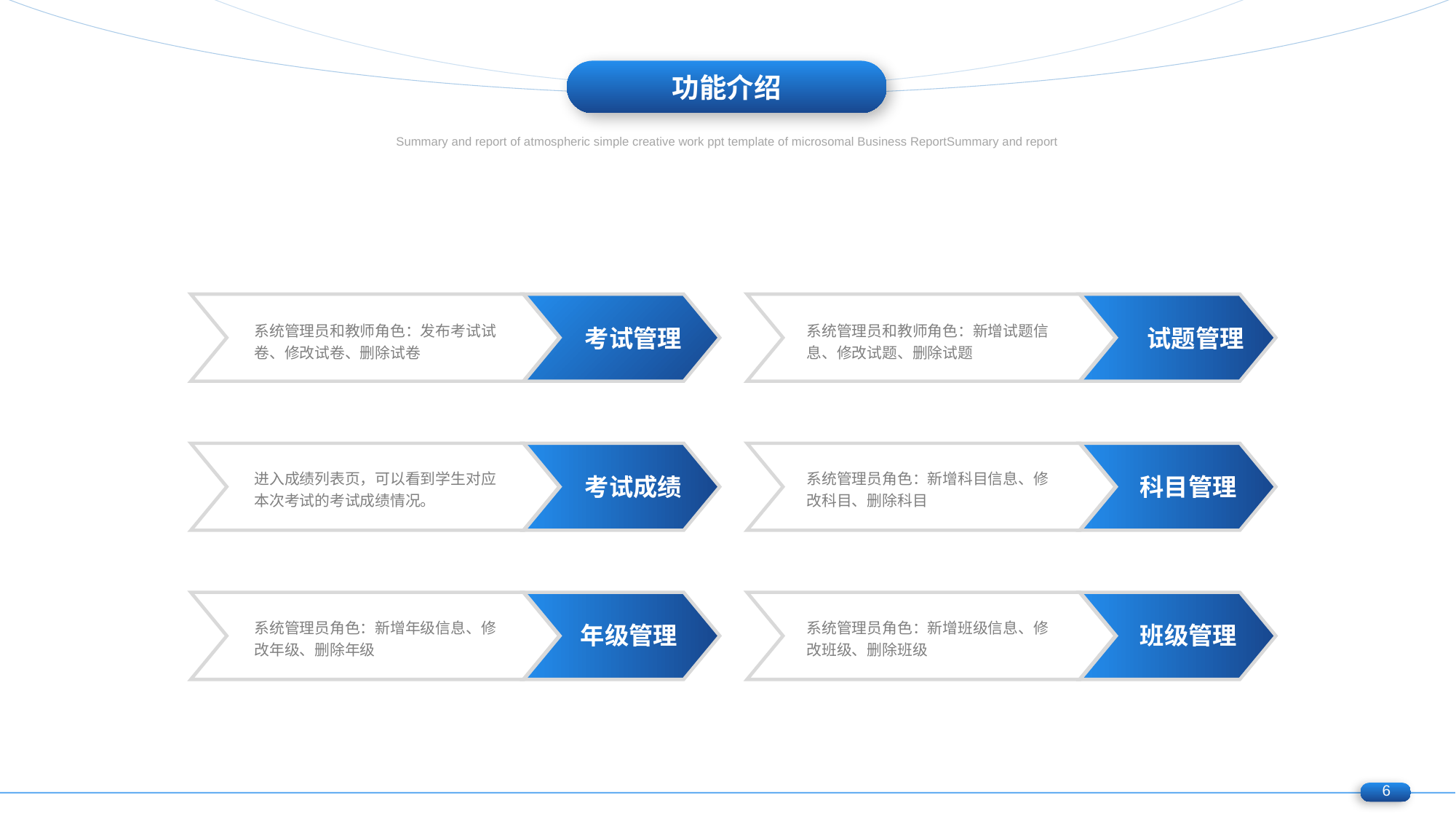

功能介绍

系统管理员和教师角色：发布考试试卷、修改试卷、删除试卷
考试管理

系统管理员和教师角色：新增试题信息、修改试题、删除试题
试题管理
班级

进入成绩列表页，可以看到学生对应本次考试的考试成绩情况。
考试成绩

系统管理员角色：新增科目信息、修改科目、删除科目
科目管理

系统管理员角色：新增年级信息、修改年级、删除年级
年级管理

系统管理员角色：新增班级信息、修改班级、删除班级
班级管理